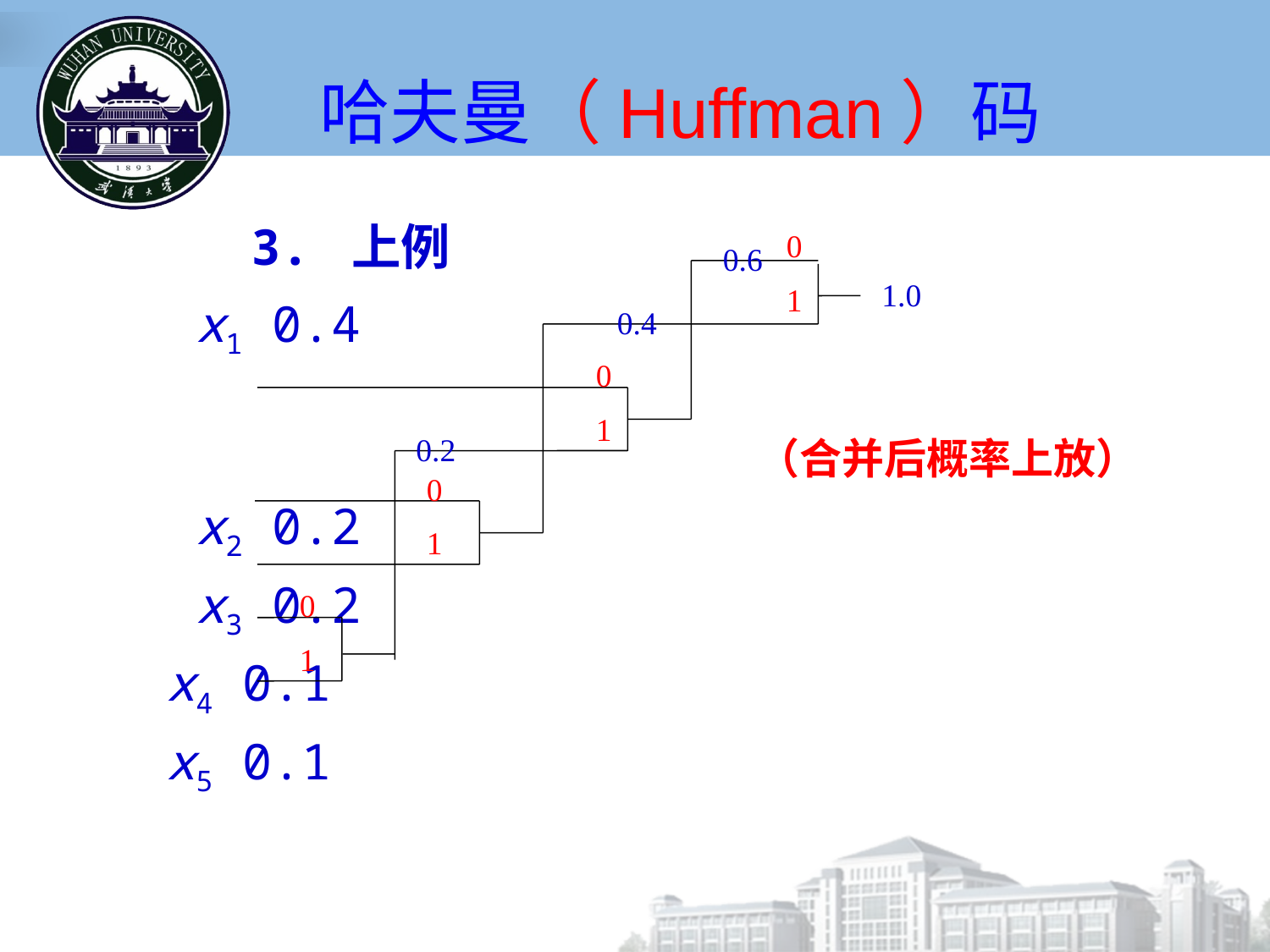

哈夫曼（Huffman）码
        3. 上例
00   x1 0.4

10   x2 0.2
11   x3 0.2
010 x4 0.1
011 x5 0.1

0
1
0.6

1.0

0.4

0
1

0.2

0
1

0
1

（合并后概率上放）